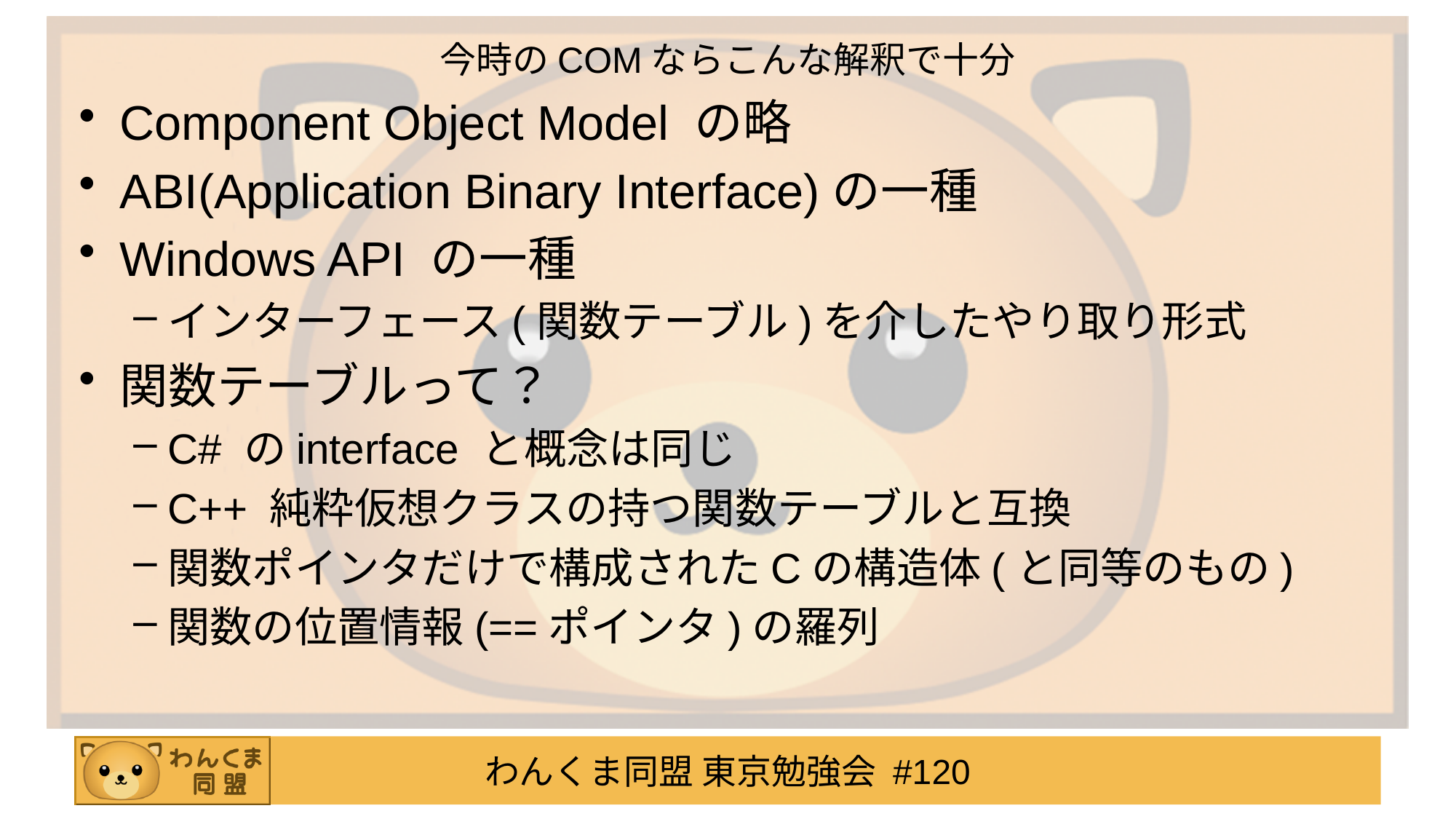

# 今時のCOMならこんな解釈で十分
Component Object Model の略
ABI(Application Binary Interface)の一種
Windows API の一種
インターフェース(関数テーブル)を介したやり取り形式
関数テーブルって？
C# のinterface と概念は同じ
C++ 純粋仮想クラスの持つ関数テーブルと互換
関数ポインタだけで構成されたCの構造体(と同等のもの)
関数の位置情報(==ポインタ)の羅列